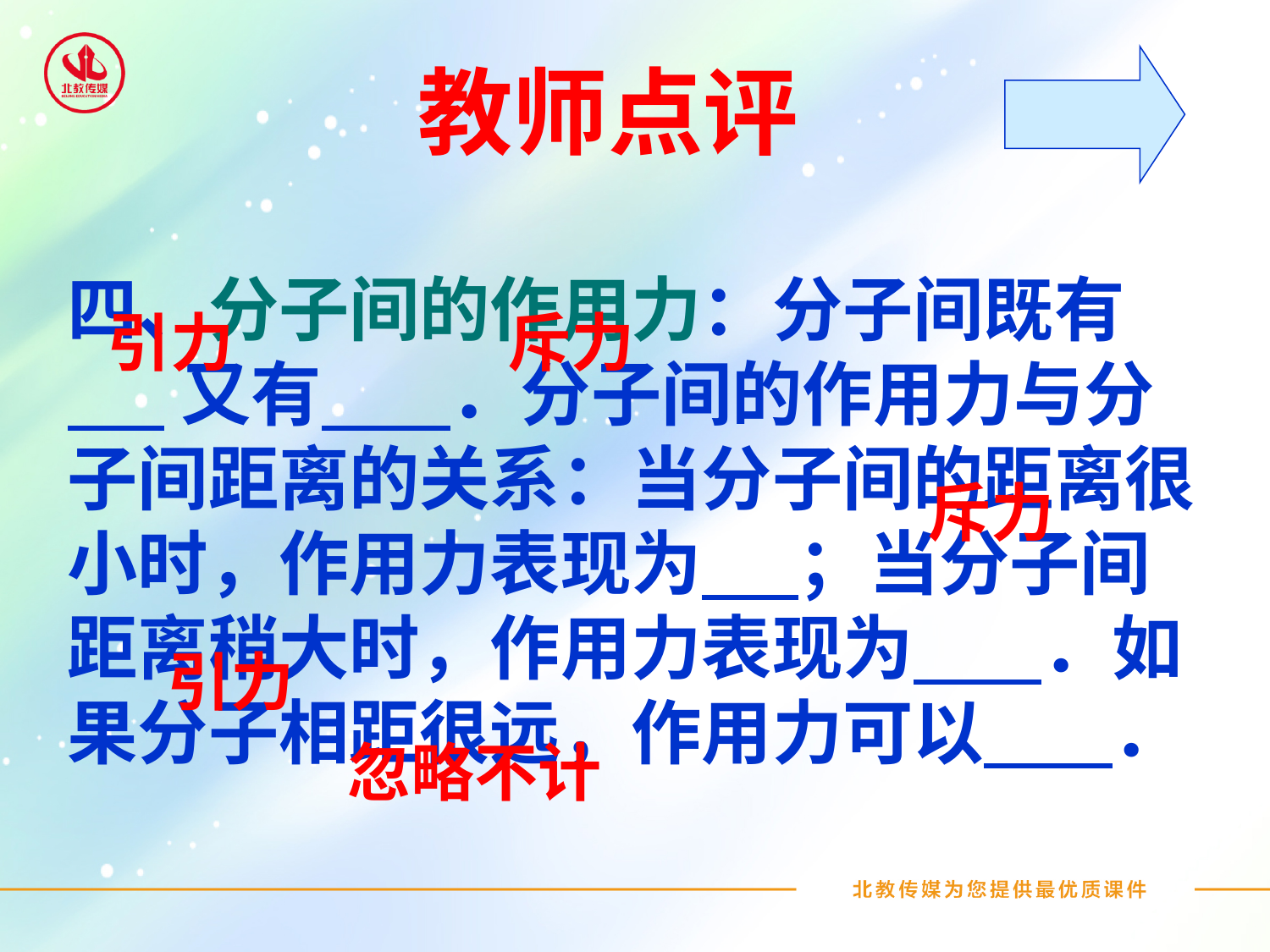

教师点评

四、分子间的作用力：分子间既有
      又有        ．分子间的作用力与分子间距离的关系：当分子间的距离很小时，作用力表现为      ；当分子间距离稍大时，作用力表现为        ．如果分子相距很远，作用力可以        ．
引力
斥力
斥力
引力
忽略不计